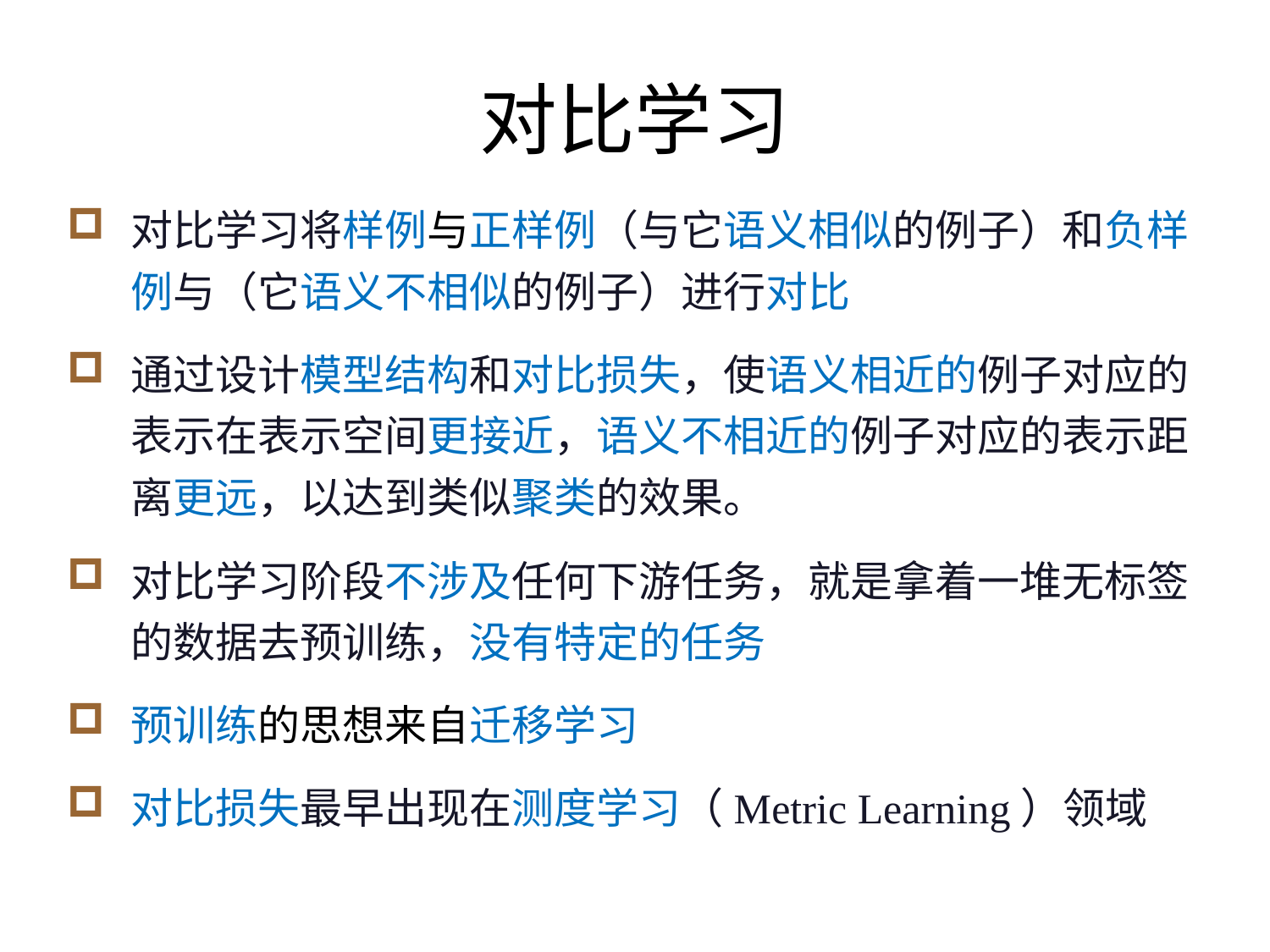

# 对比学习
对比学习将样例与正样例（与它语义相似的例子）和负样例与（它语义不相似的例子）进行对比
通过设计模型结构和对比损失，使语义相近的例子对应的表示在表示空间更接近，语义不相近的例子对应的表示距离更远，以达到类似聚类的效果。
对比学习阶段不涉及任何下游任务，就是拿着一堆无标签的数据去预训练，没有特定的任务
预训练的思想来自迁移学习
对比损失最早出现在测度学习（Metric Learning）领域